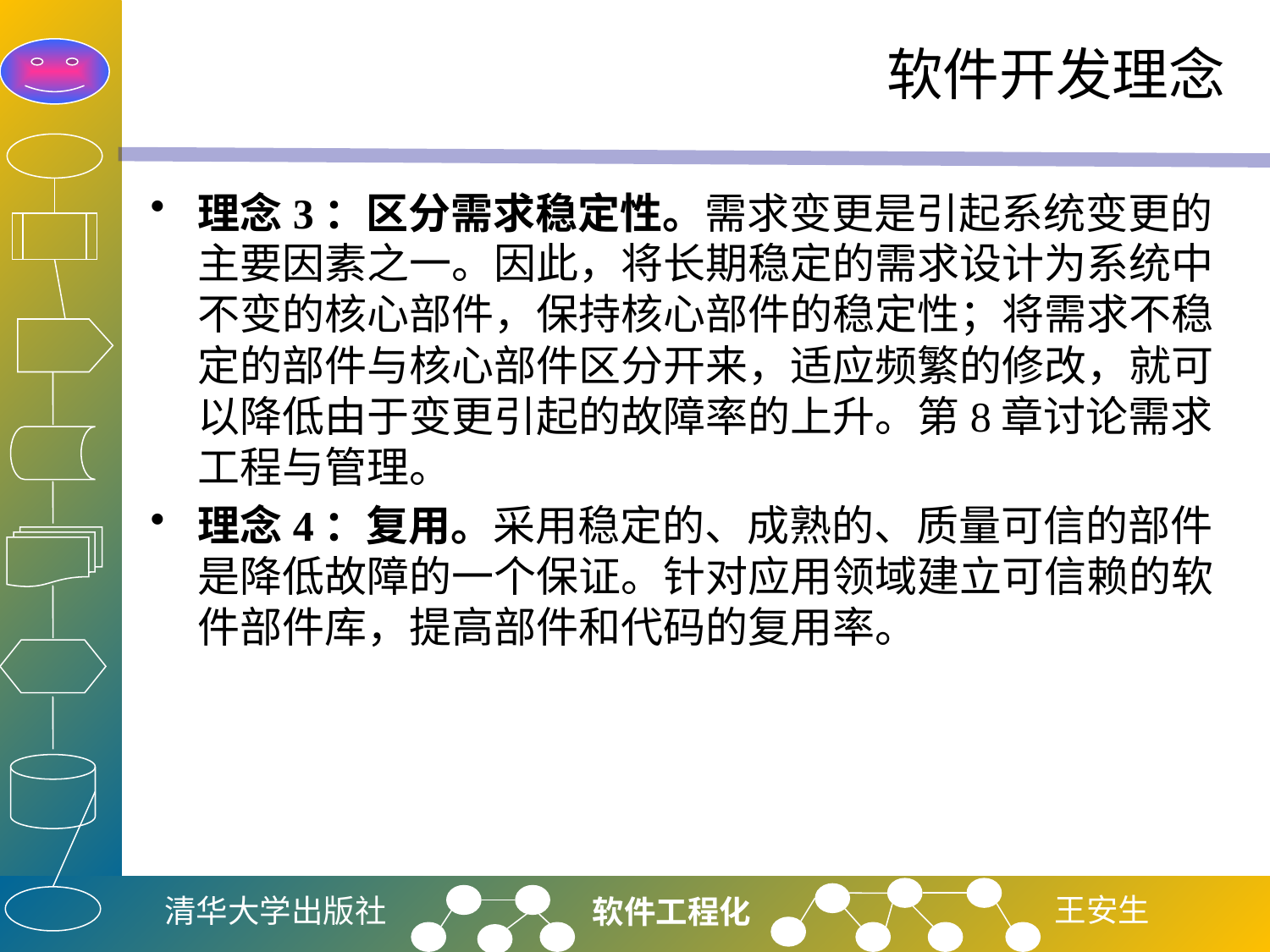

# 软件开发理念
理念3：区分需求稳定性。需求变更是引起系统变更的主要因素之一。因此，将长期稳定的需求设计为系统中不变的核心部件，保持核心部件的稳定性；将需求不稳定的部件与核心部件区分开来，适应频繁的修改，就可以降低由于变更引起的故障率的上升。第8章讨论需求工程与管理。
理念4：复用。采用稳定的、成熟的、质量可信的部件是降低故障的一个保证。针对应用领域建立可信赖的软件部件库，提高部件和代码的复用率。